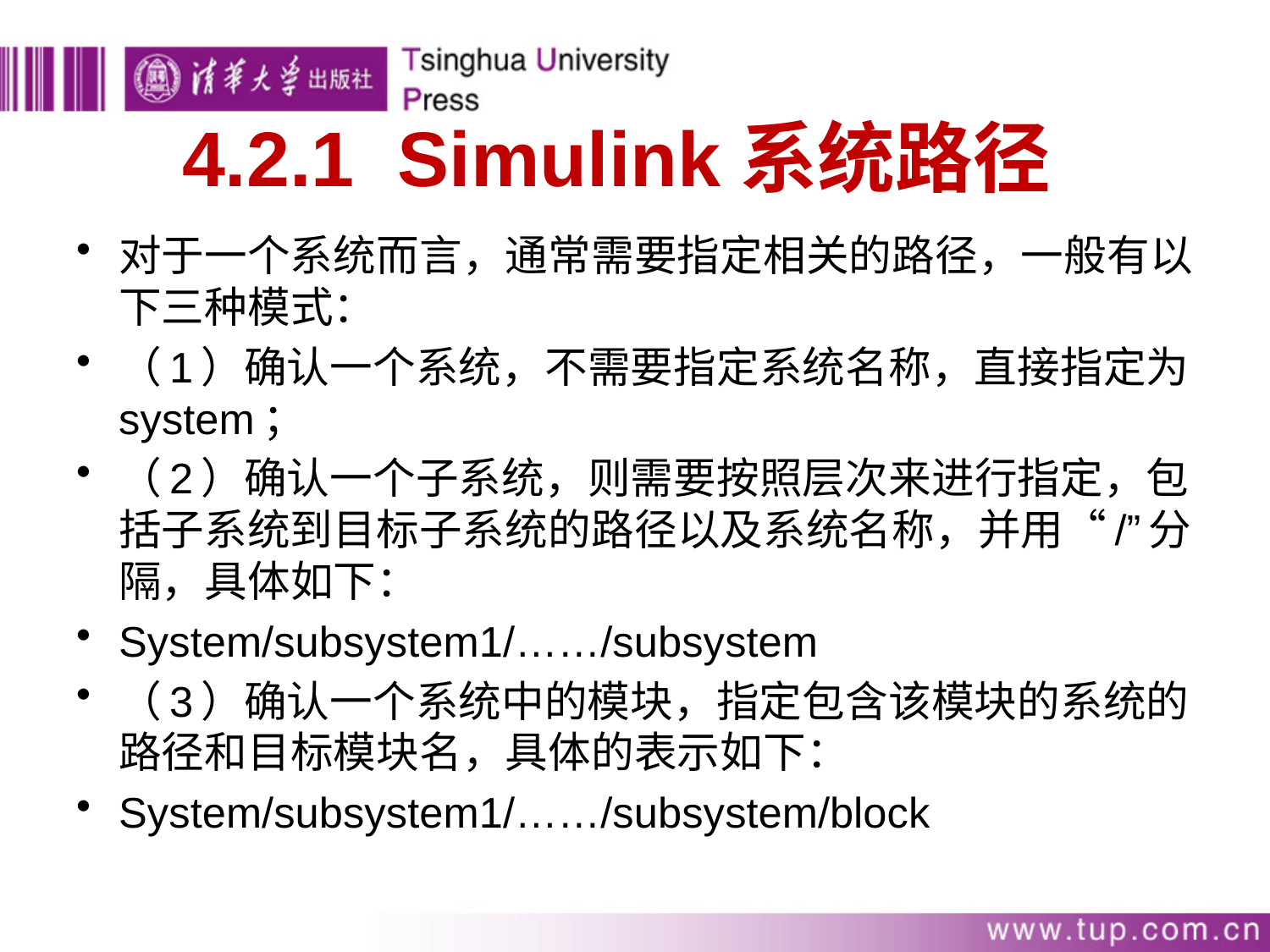

# 4.2.1  Simulink系统路径
对于一个系统而言，通常需要指定相关的路径，一般有以下三种模式：
（1）确认一个系统，不需要指定系统名称，直接指定为system；
（2）确认一个子系统，则需要按照层次来进行指定，包括子系统到目标子系统的路径以及系统名称，并用“/”分隔，具体如下：
System/subsystem1/……/subsystem
（3）确认一个系统中的模块，指定包含该模块的系统的路径和目标模块名，具体的表示如下：
System/subsystem1/……/subsystem/block